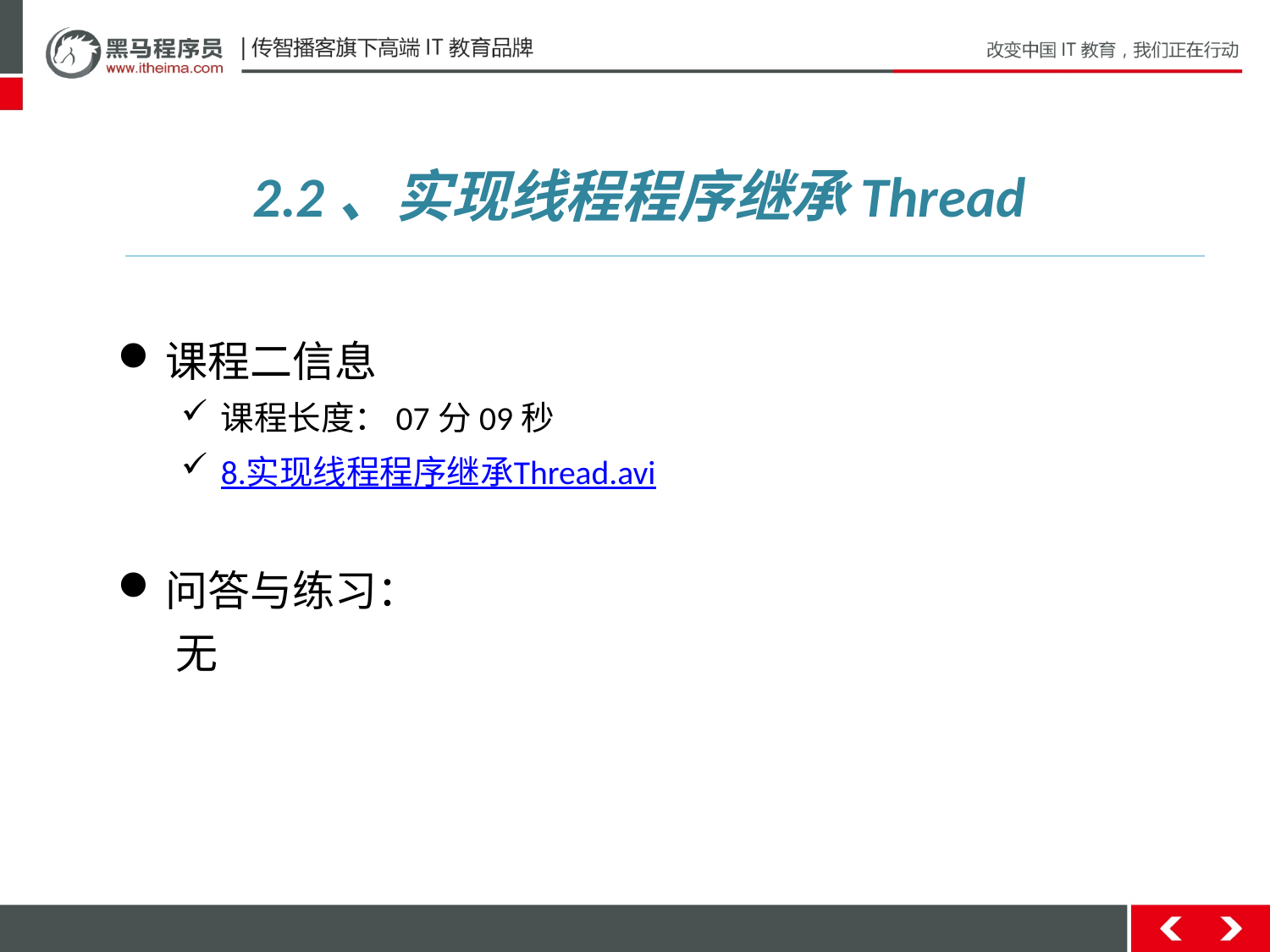

2.2、实现线程程序继承Thread

课程二信息
课程长度：07分09秒
8.实现线程程序继承Thread.avi

问答与练习：
     无